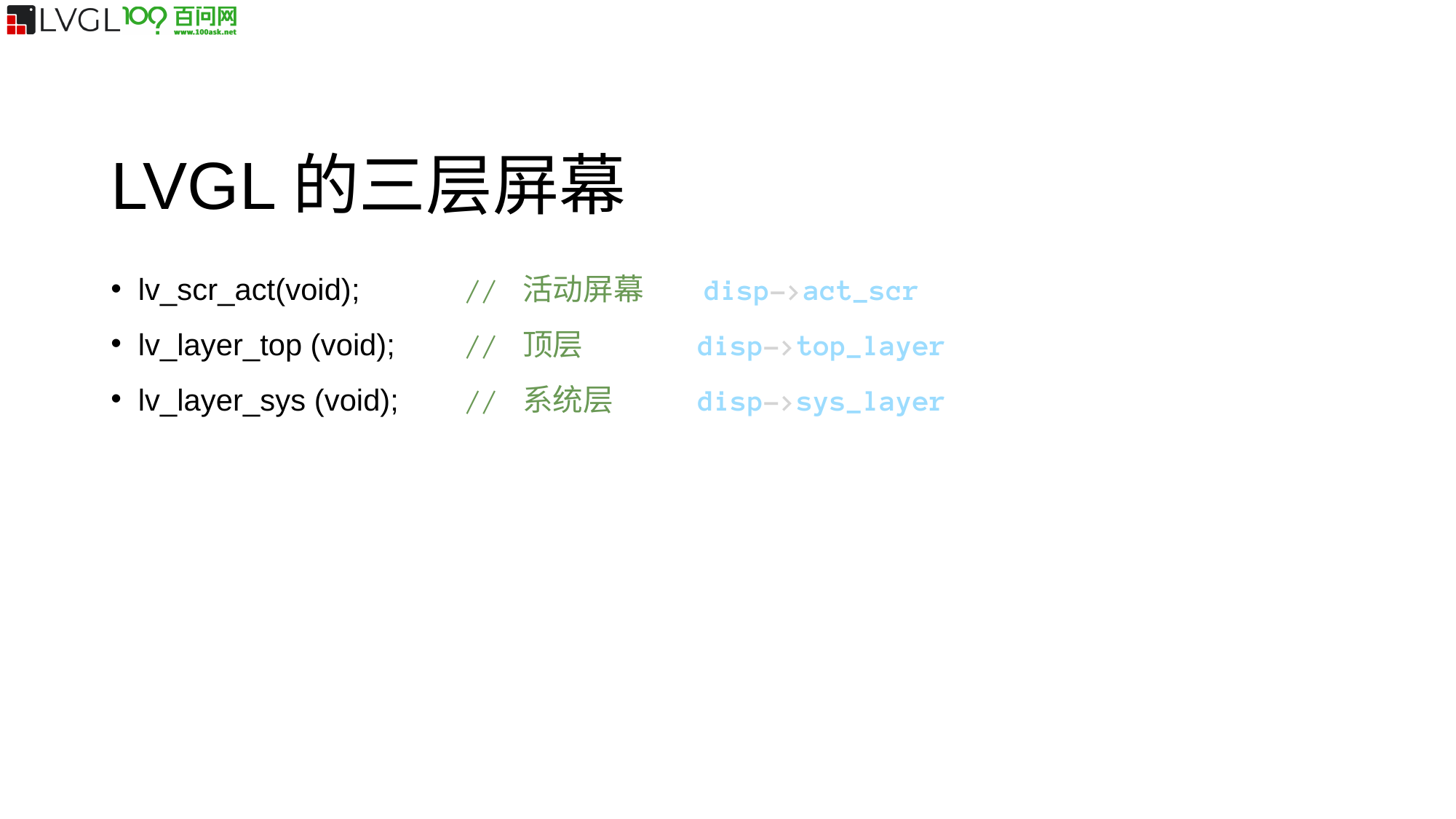

LVGL的三层屏幕
lv_scr_act(void); 	// 活动屏幕	  disp->act_scr
lv_layer_top (void); 	// 顶层	 disp->top_layer
lv_layer_sys (void);	// 系统层	 disp->sys_layer